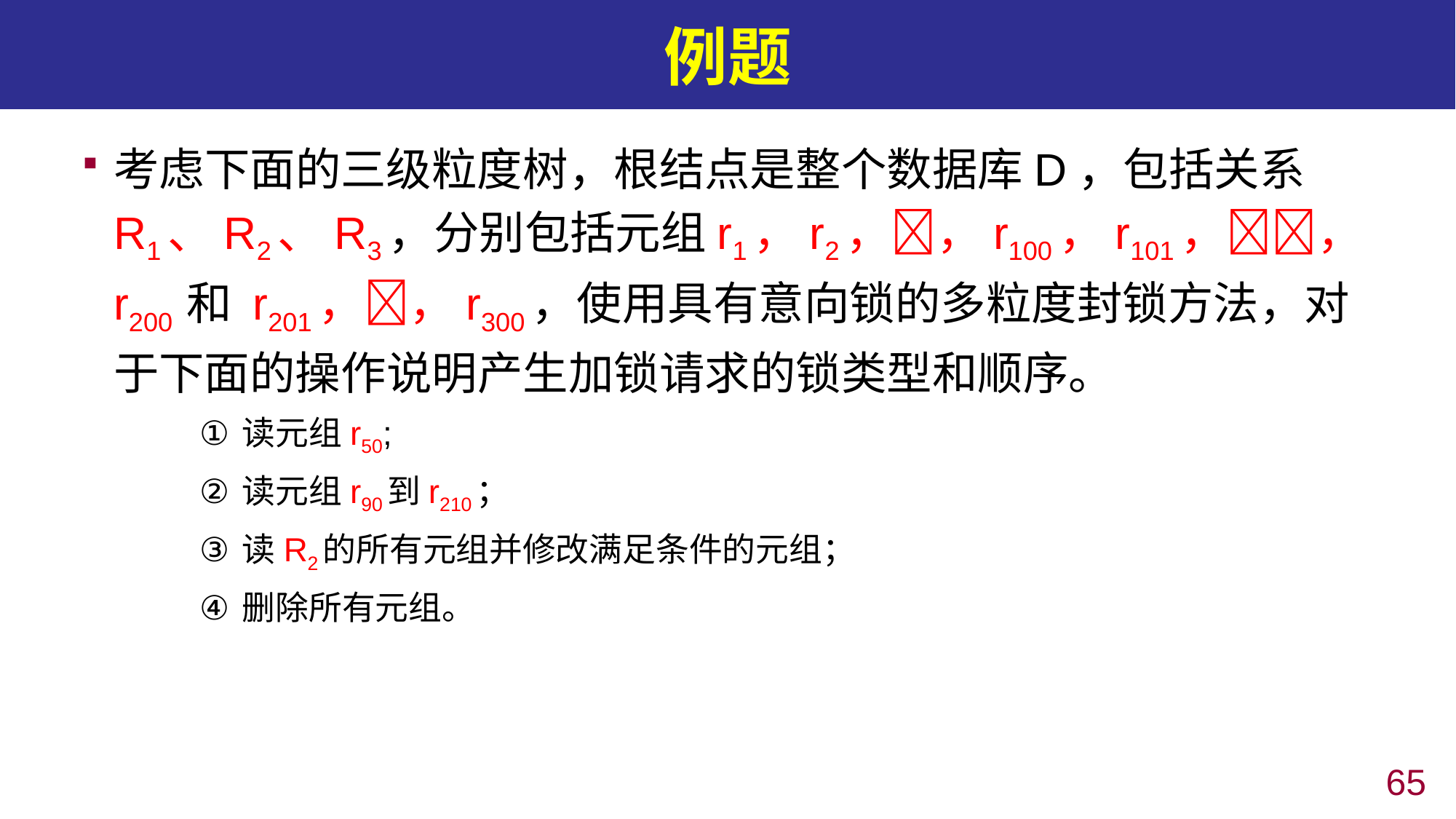

# 例题
考虑下面的三级粒度树，根结点是整个数据库D，包括关系R1、R2、R3，分别包括元组r1，r2，…，r100，r101，… ，r200 和 r201，…，r300，使用具有意向锁的多粒度封锁方法，对于下面的操作说明产生加锁请求的锁类型和顺序。
读元组r50;
读元组r90到r210；
读R2的所有元组并修改满足条件的元组；
删除所有元组。
65